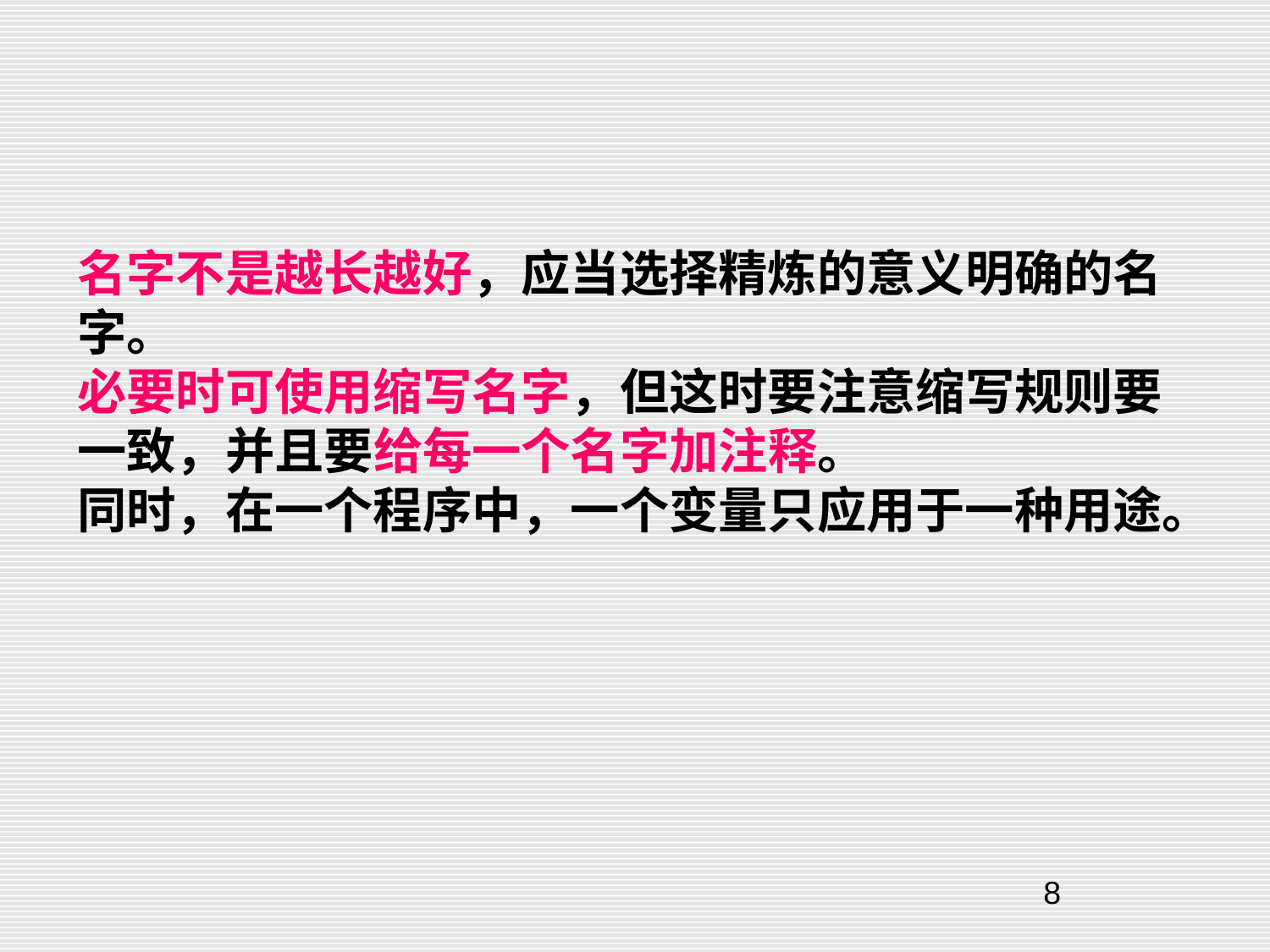

名字不是越长越好，应当选择精炼的意义明确的名字。
必要时可使用缩写名字，但这时要注意缩写规则要一致，并且要给每一个名字加注释。
同时，在一个程序中，一个变量只应用于一种用途。
8